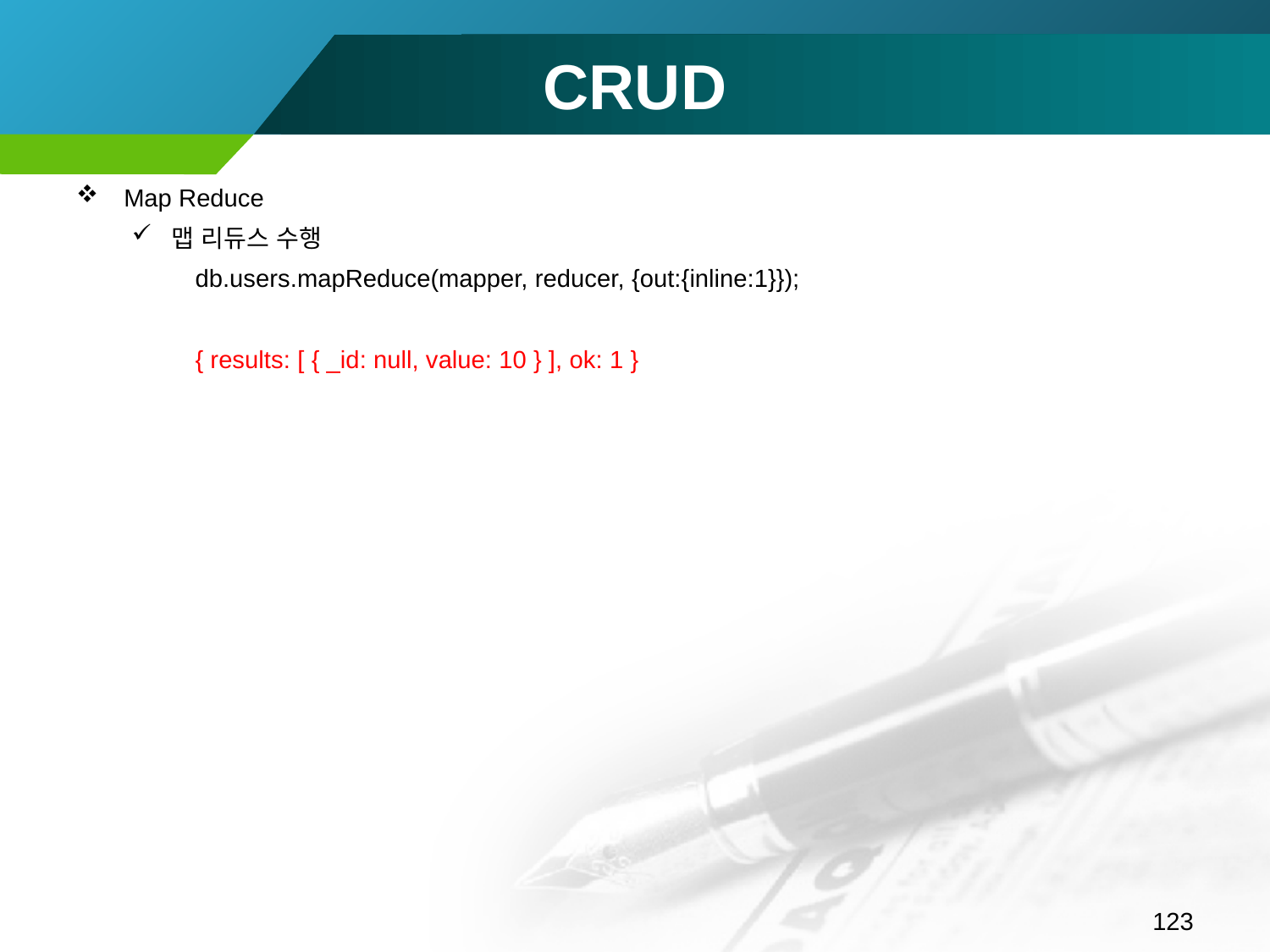

# CRUD
Map Reduce
맵 리듀스 수행
db.users.mapReduce(mapper, reducer, {out:{inline:1}});

{ results: [ { _id: null, value: 10 } ], ok: 1 }

123